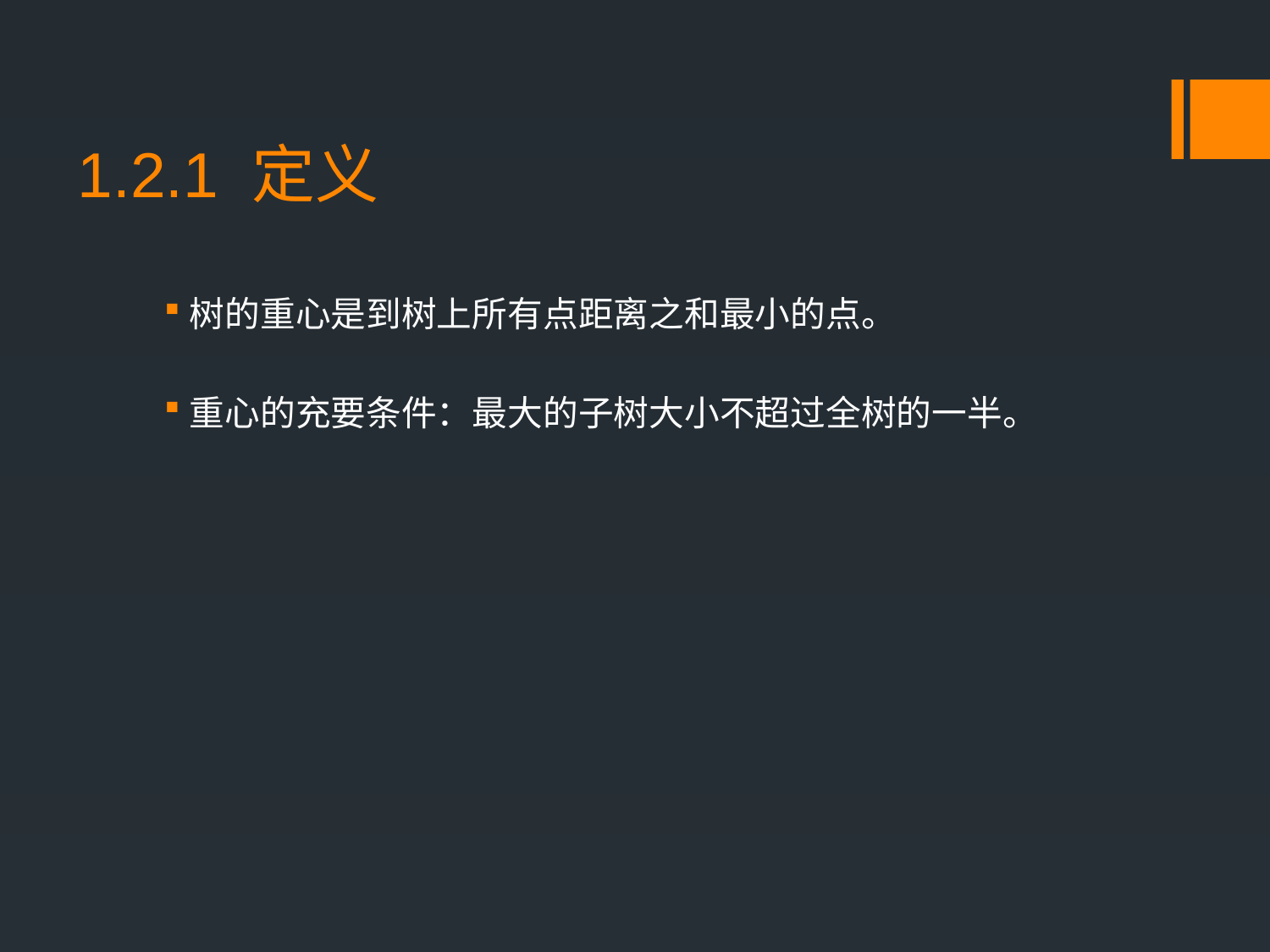

# 1.2.1 定义

树的重心是到树上所有点距离之和最小的点。

重心的充要条件：最大的子树大小不超过全树的一半。